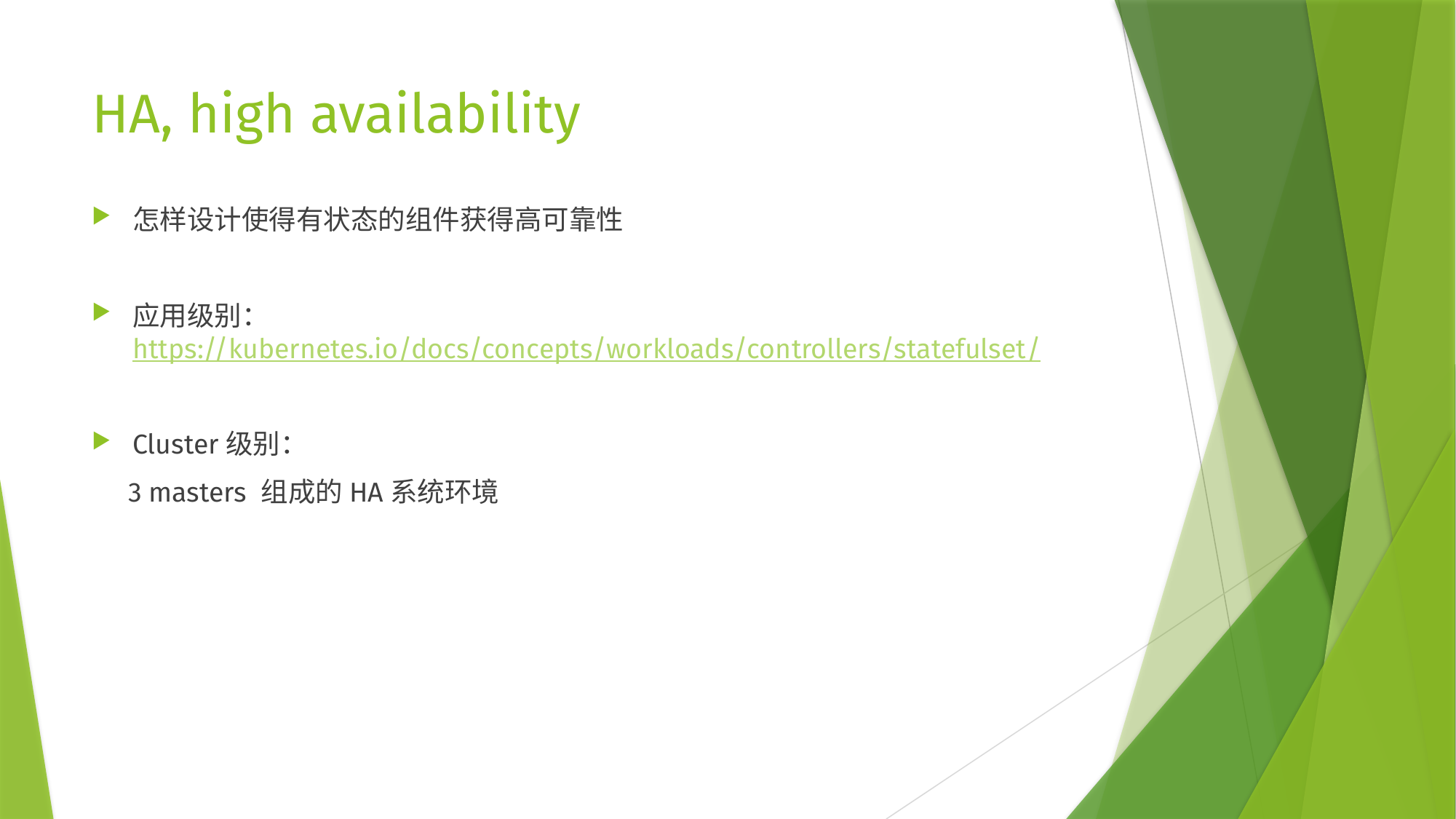

# HA, high availability
怎样设计使得有状态的组件获得高可靠性

应用级别： https://kubernetes.io/docs/concepts/workloads/controllers/statefulset/

Cluster级别：
     3 masters 组成的HA系统环境